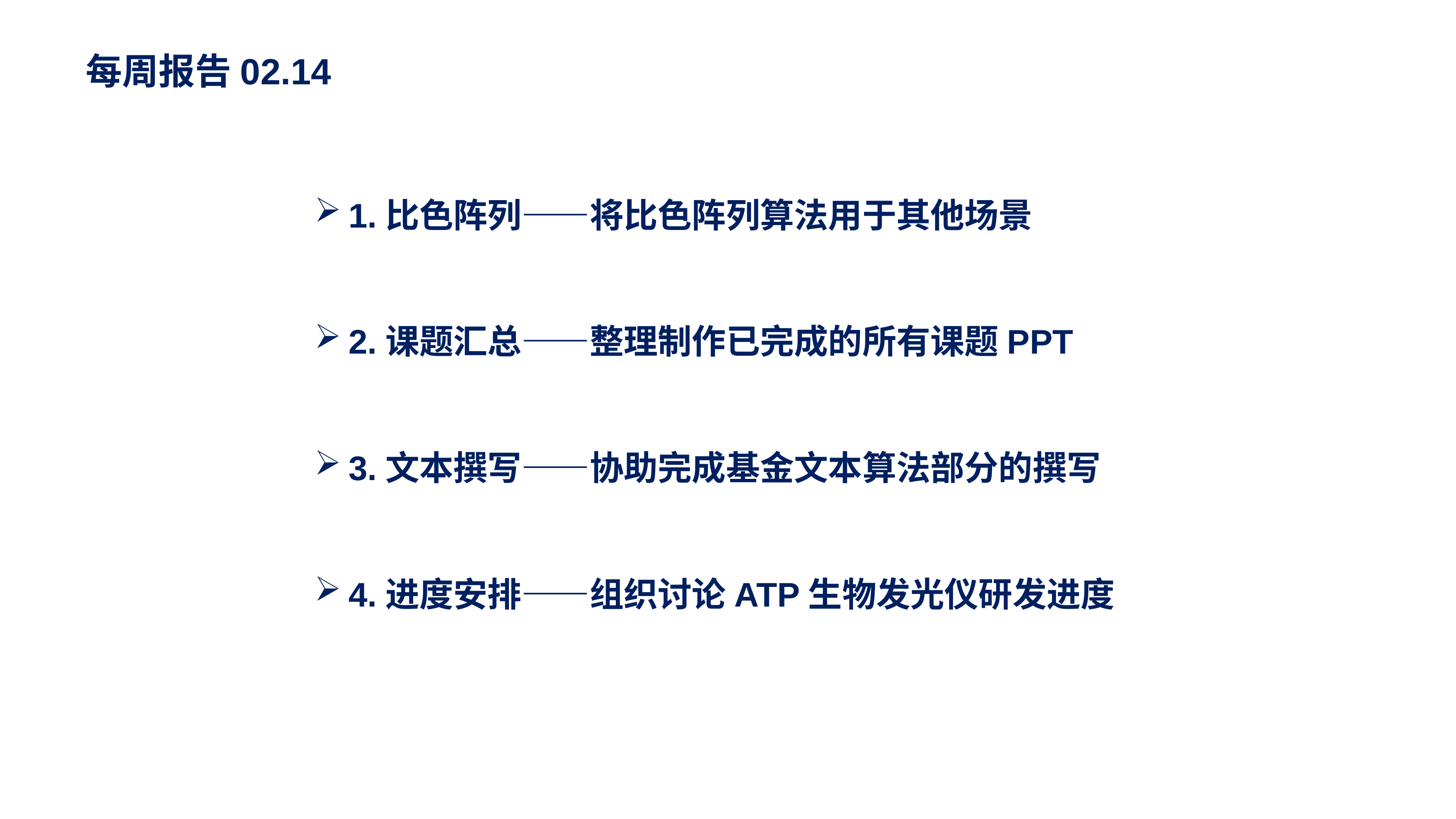

每周报告02.14
1.比色阵列——将比色阵列算法用于其他场景
2.课题汇总——整理制作已完成的所有课题PPT
3.文本撰写——协助完成基金文本算法部分的撰写
4.进度安排——组织讨论ATP生物发光仪研发进度